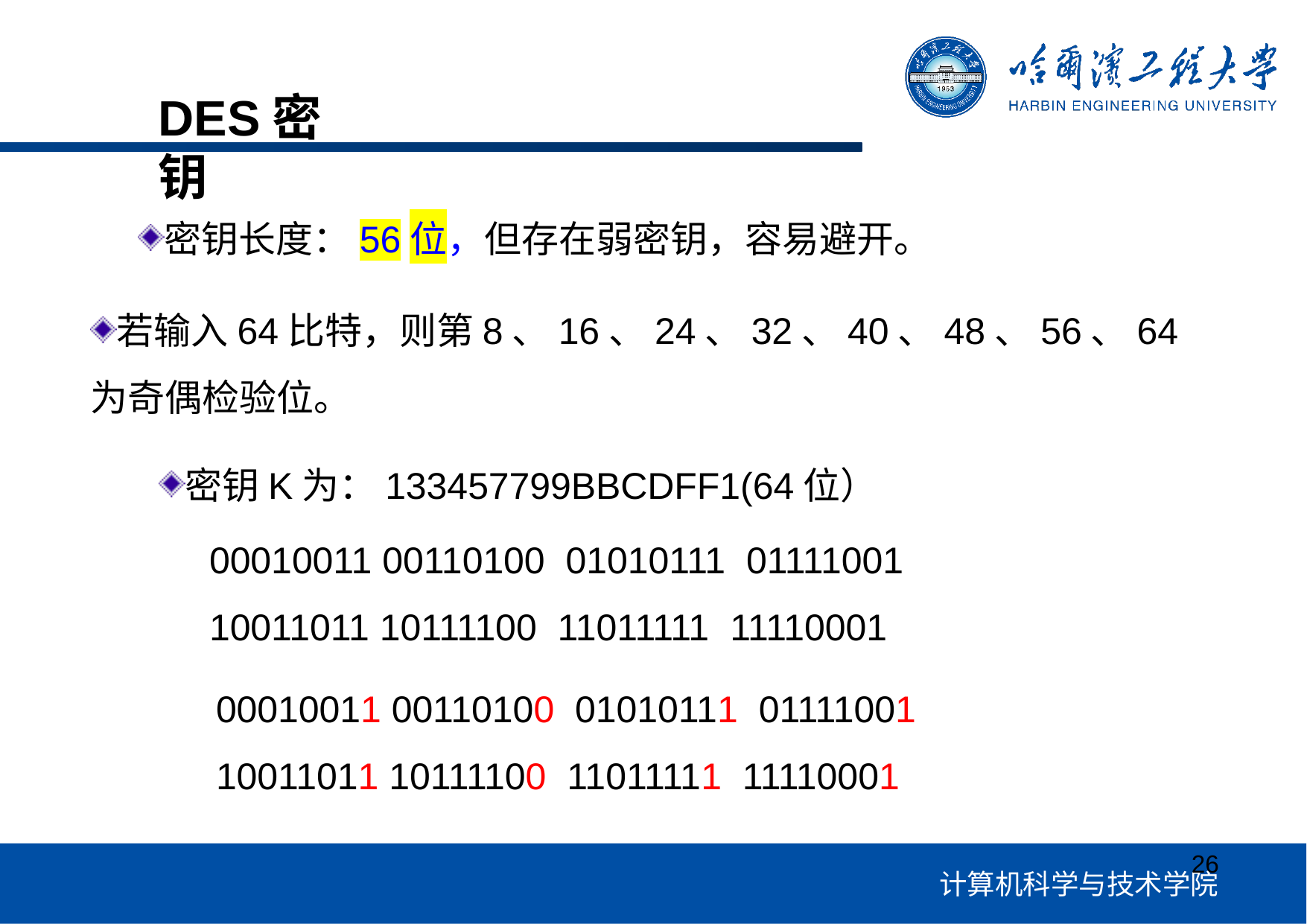

DES密钥
DES密钥
密钥长度：56位，但存在弱密钥，容易避开。
若输入64比特，则第8、16、24、32、40、48、56、64
为奇偶检验位。
密钥K为：133457799BBCDFF1(64位）
00010011 00110100  01010111  01111001
10011011 10111100  11011111  11110001
00010011 00110100  01010111  01111001
10011011 10111100  11011111  11110001
26